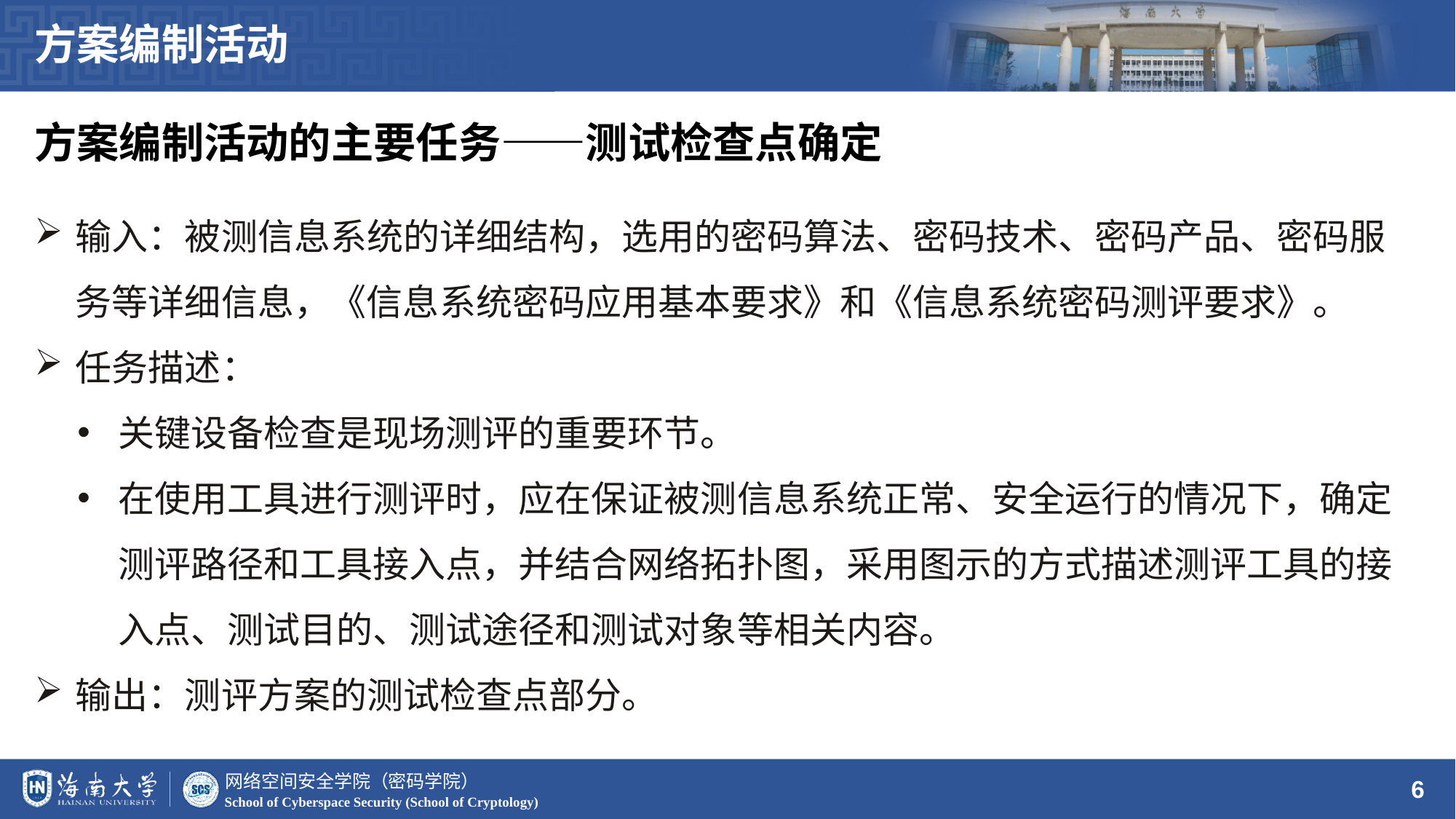

方案编制活动
方案编制活动的主要任务——测试检查点确定
输入：被测信息系统的详细结构，选用的密码算法、密码技术、密码产品、密码服务等详细信息，《信息系统密码应用基本要求》和《信息系统密码测评要求》。
任务描述：
关键设备检查是现场测评的重要环节。
在使用工具进行测评时，应在保证被测信息系统正常、安全运行的情况下，确定测评路径和工具接入点，并结合网络拓扑图，采用图示的方式描述测评工具的接入点、测试目的、测试途径和测试对象等相关内容。
输出：测评方案的测试检查点部分。
6